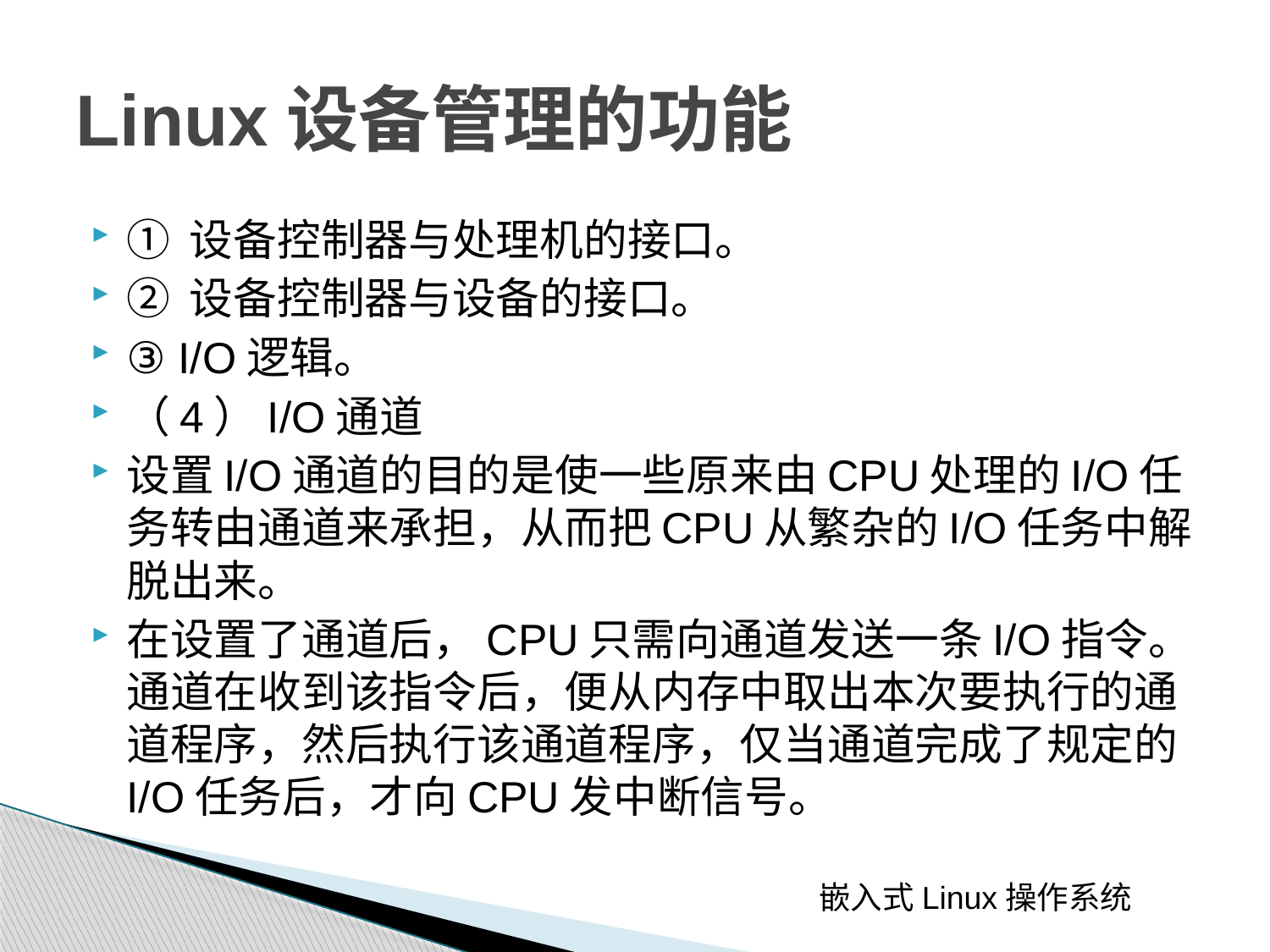

# Linux设备管理的功能
① 设备控制器与处理机的接口。
② 设备控制器与设备的接口。
③ I/O逻辑。
（4）I/O通道
设置I/O通道的目的是使一些原来由CPU处理的I/O任务转由通道来承担，从而把CPU从繁杂的I/O任务中解脱出来。
在设置了通道后，CPU只需向通道发送一条I/O指令。通道在收到该指令后，便从内存中取出本次要执行的通道程序，然后执行该通道程序，仅当通道完成了规定的I/O任务后，才向CPU发中断信号。
         嵌入式Linux操作系统